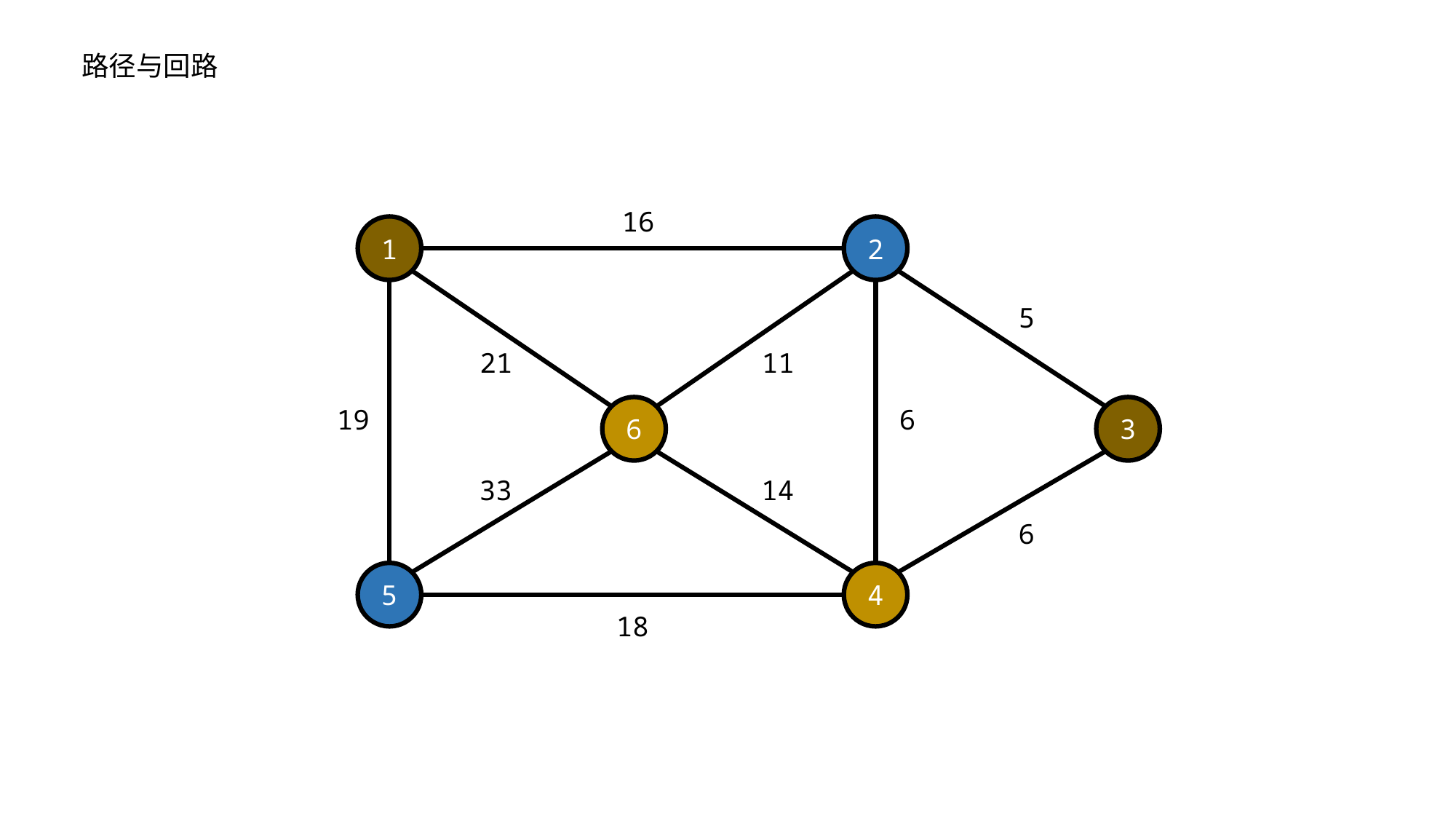

路径与回路
16
1
2
5
21
11
19
6
6
3
33
14
6
5
4
18